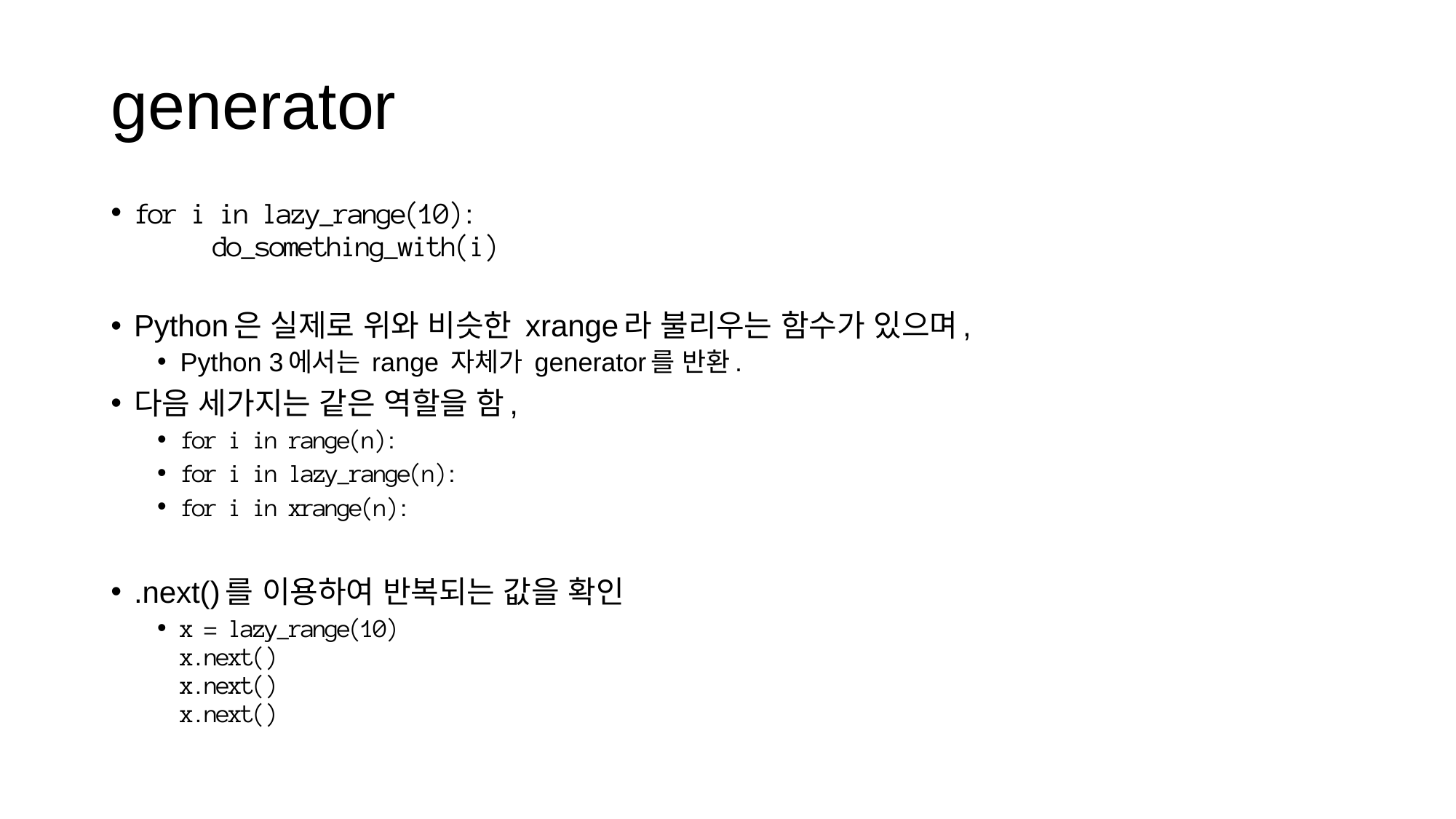

# generator
for i in lazy_range(10):
	do_something_with(i)
Python은 실제로 위와 비슷한 xrange라 불리우는 함수가 있으며,
Python 3에서는 range 자체가 generator를 반환.
다음 세가지는 같은 역할을 함,
for i in range(n):
for i in lazy_range(n):
for i in xrange(n):

.next()를 이용하여 반복되는 값을 확인
x = lazy_range(10)
x.next()
x.next()
x.next()